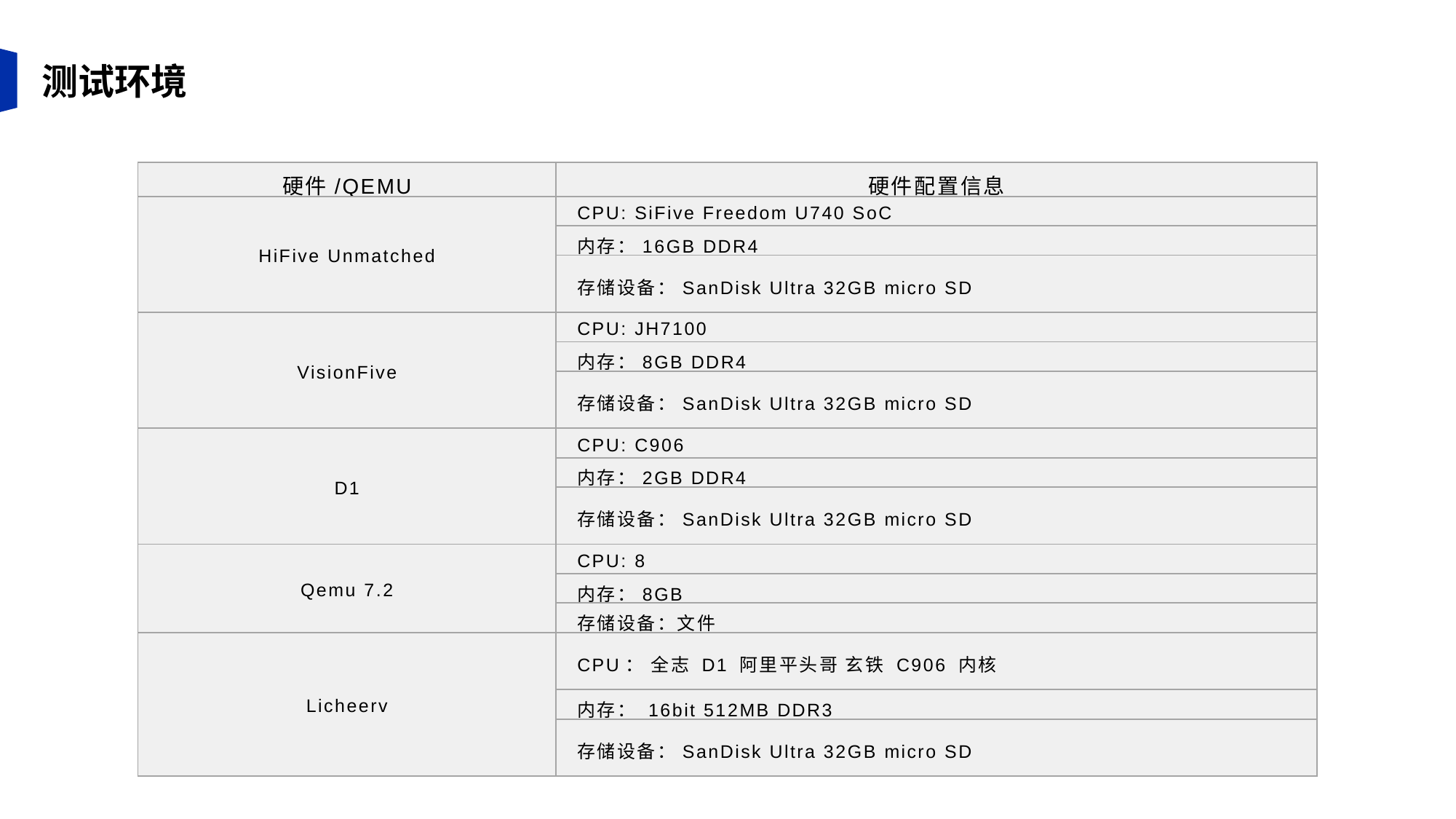

测试环境

| 硬件/QEMU | 硬件配置信息 |
| --- | --- |
| HiFive Unmatched | CPU: SiFive Freedom U740 SoC |
|  | 内存：16GB DDR4 |
|  | 存储设备：SanDisk Ultra 32GB micro SD |
| VisionFive | CPU: JH7100 |
|  | 内存：8GB DDR4 |
|  | 存储设备：SanDisk Ultra 32GB micro SD |
| D1 | CPU: C906 |
|  | 内存：2GB DDR4 |
|  | 存储设备：SanDisk Ultra 32GB micro SD |
| Qemu 7.2 | CPU: 8 |
|  | 内存：8GB |
|  | 存储设备：文件 |
| Licheerv | CPU： 全志 D1 阿里平头哥 玄铁 C906 内核 |
|  | 内存： 16bit 512MB DDR3 |
|  | 存储设备：SanDisk Ultra 32GB micro SD |